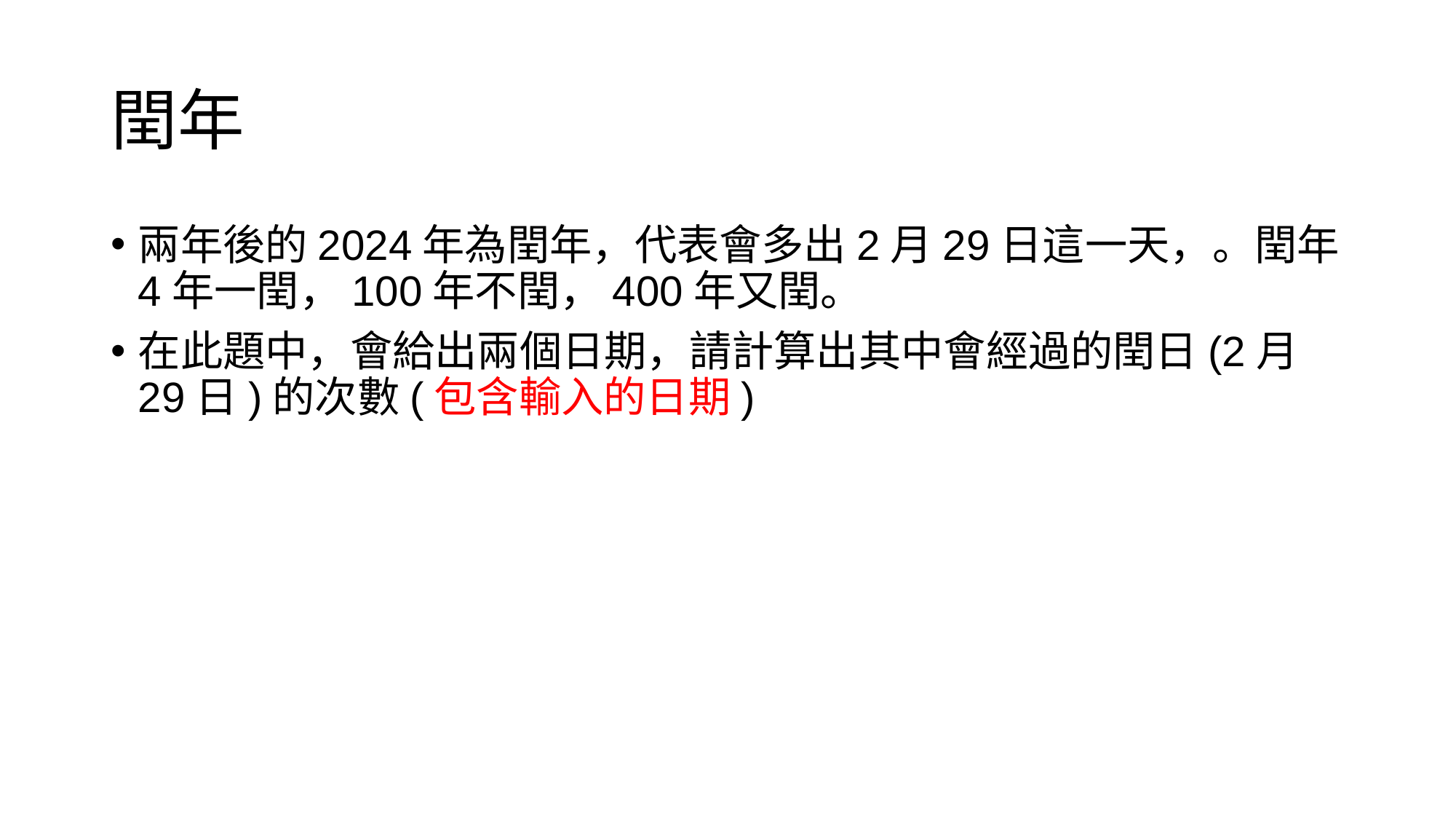

# 閏年
兩年後的2024年為閏年，代表會多出2月29日這一天，。閏年4年一閏，100年不閏，400年又閏。
在此題中，會給出兩個日期，請計算出其中會經過的閏日(2月29日)的次數(包含輸入的日期)